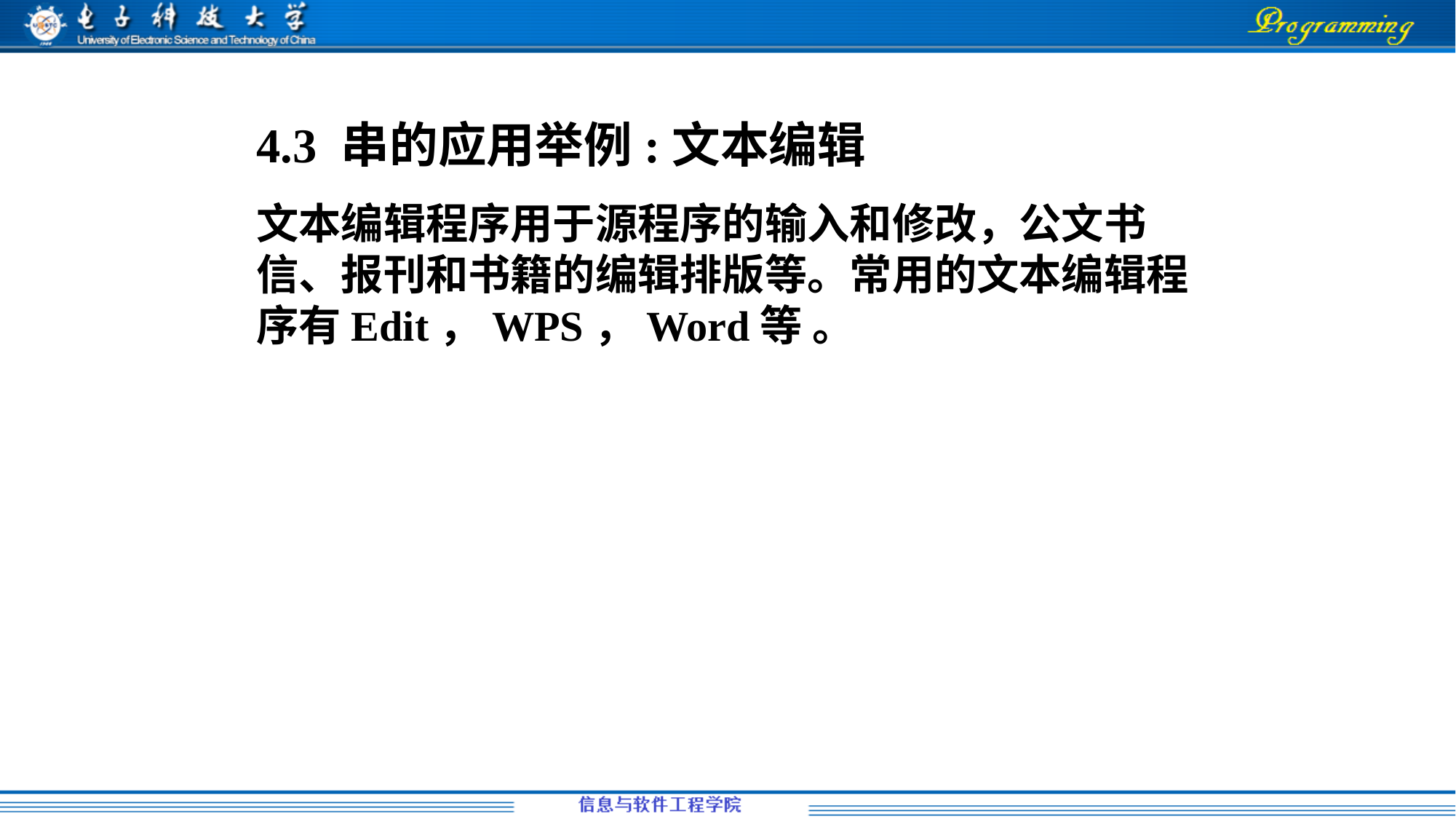

4.3 串的应用举例:文本编辑
文本编辑程序用于源程序的输入和修改，公文书信、报刊和书籍的编辑排版等。常用的文本编辑程序有Edit，WPS，Word等 。